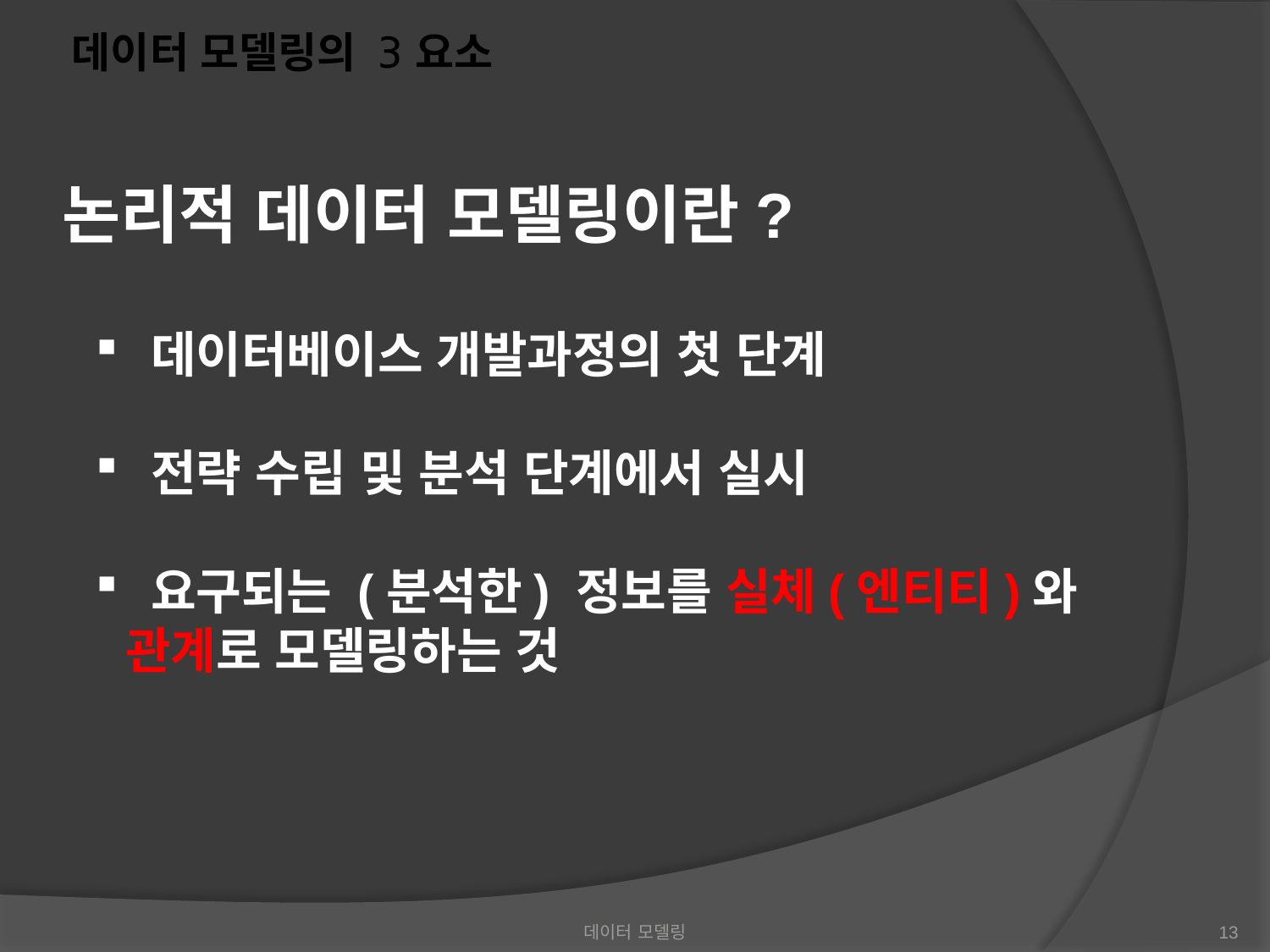

데이터 모델링의 3요소
논리적 데이터 모델링이란?
 데이터베이스 개발과정의 첫 단계

 전략 수립 및 분석 단계에서 실시

 요구되는 (분석한) 정보를 실체(엔티티)와 관계로 모델링하는 것
데이터 모델링
13